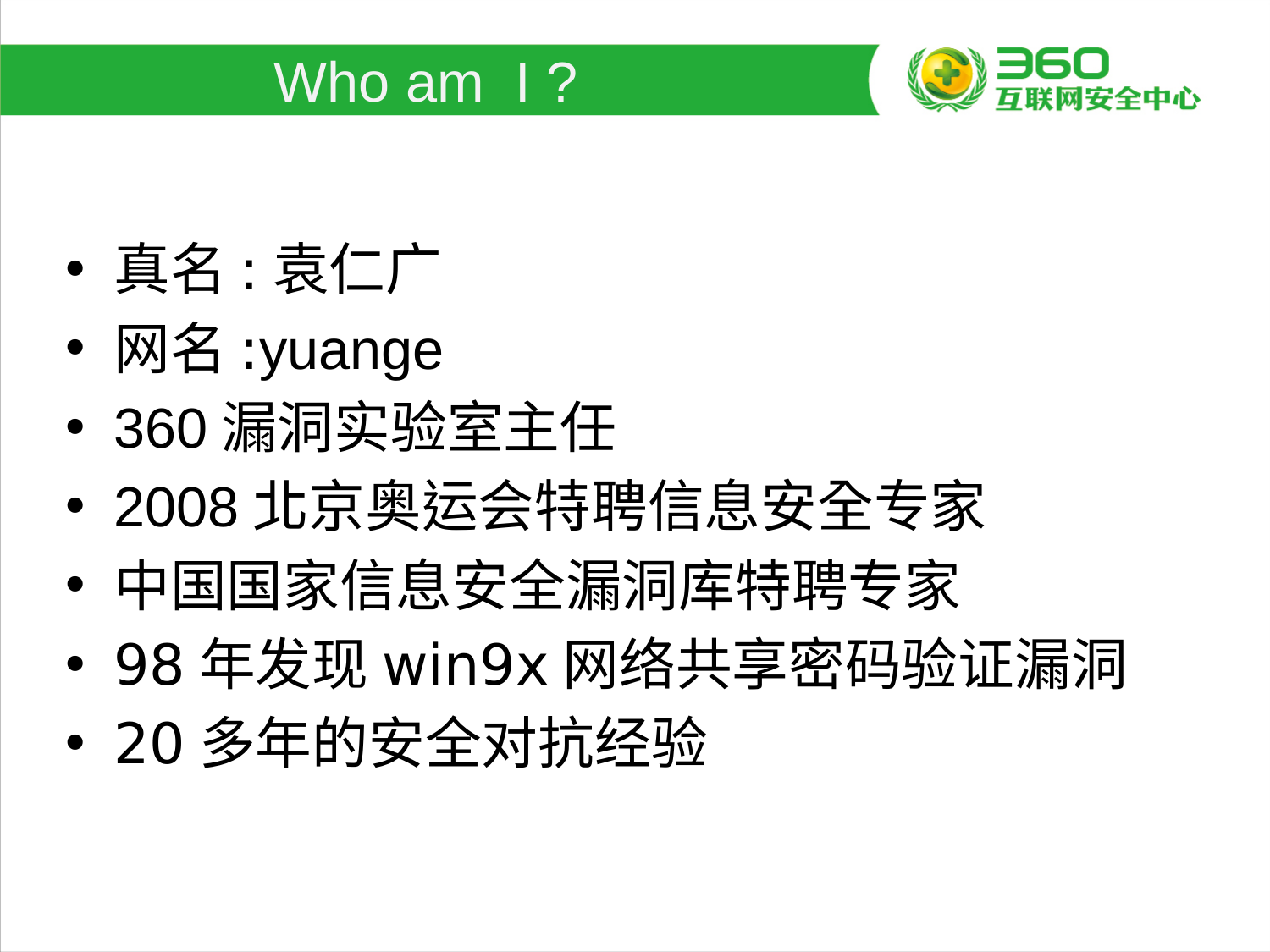

# Who am  I ?
真名:袁仁广
网名:yuange
360漏洞实验室主任
2008北京奥运会特聘信息安全专家
中国国家信息安全漏洞库特聘专家
98年发现win9x网络共享密码验证漏洞
20多年的安全对抗经验